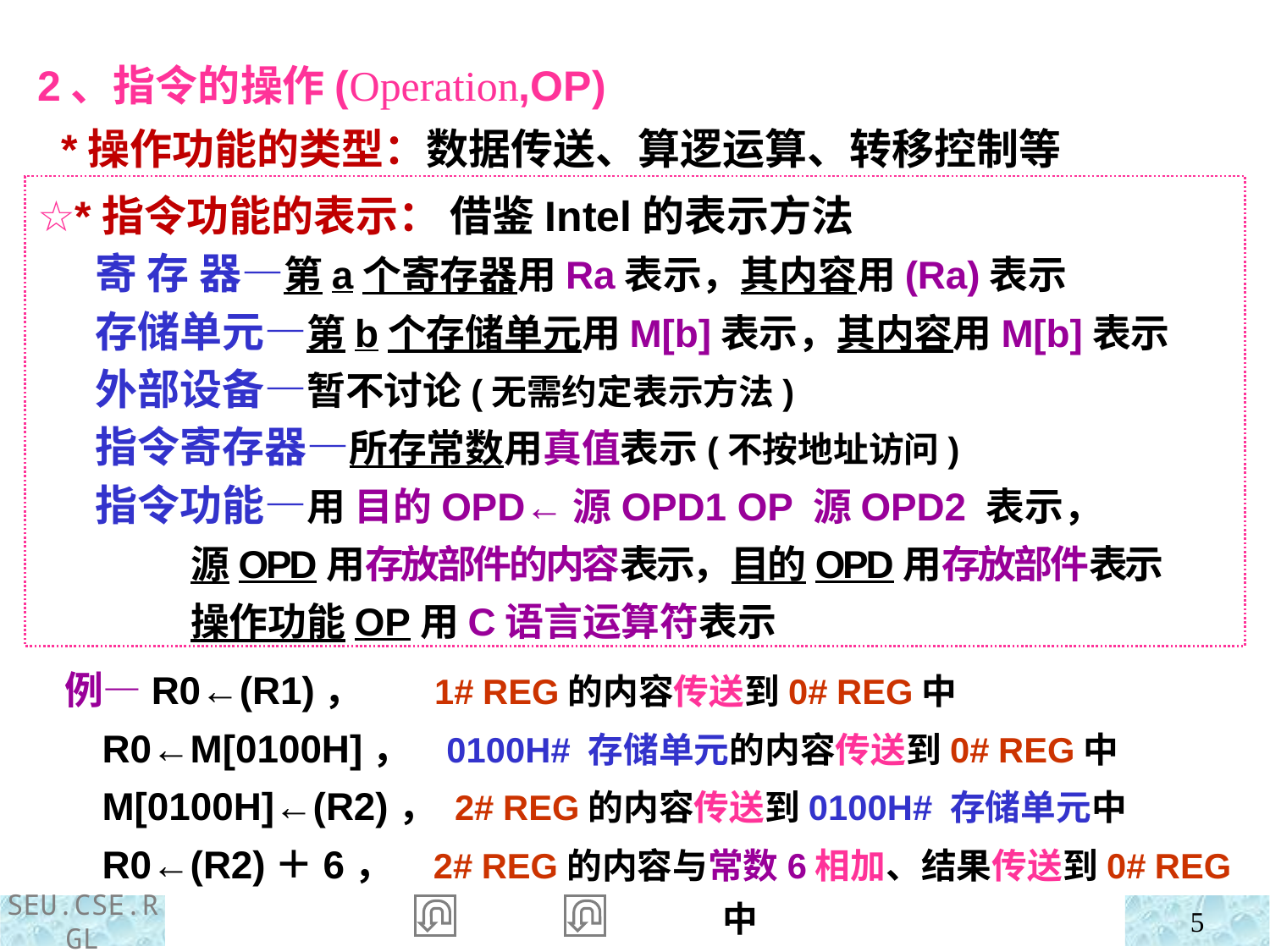

2、指令的操作(Operation,OP)
  *操作功能的类型：数据传送、算逻运算、转移控制等
☆*指令功能的表示： 借鉴Intel的表示方法
     寄 存 器—第a个寄存器用Ra表示，其内容用(Ra)表示
     存储单元—第b个存储单元用M[b]表示，其内容用M[b]表示
     外部设备—暂不讨论(无需约定表示方法)
     指令寄存器—所存常数用真值表示(不按地址访问)
     指令功能—用 目的OPD←源OPD1 OP 源OPD2 表示，
               源OPD用存放部件的内容表示，目的OPD用存放部件表示
               操作功能OP用C语言运算符表示

  例—R0←(R1)，       1# REG的内容传送到0# REG中
      R0←M[0100H]，   0100H# 存储单元的内容传送到0# REG中
      M[0100H]←(R2)， 2# REG的内容传送到0100H# 存储单元中
      R0←(R2)＋6，    2# REG的内容与常数6相加、结果传送到0# REG中

5